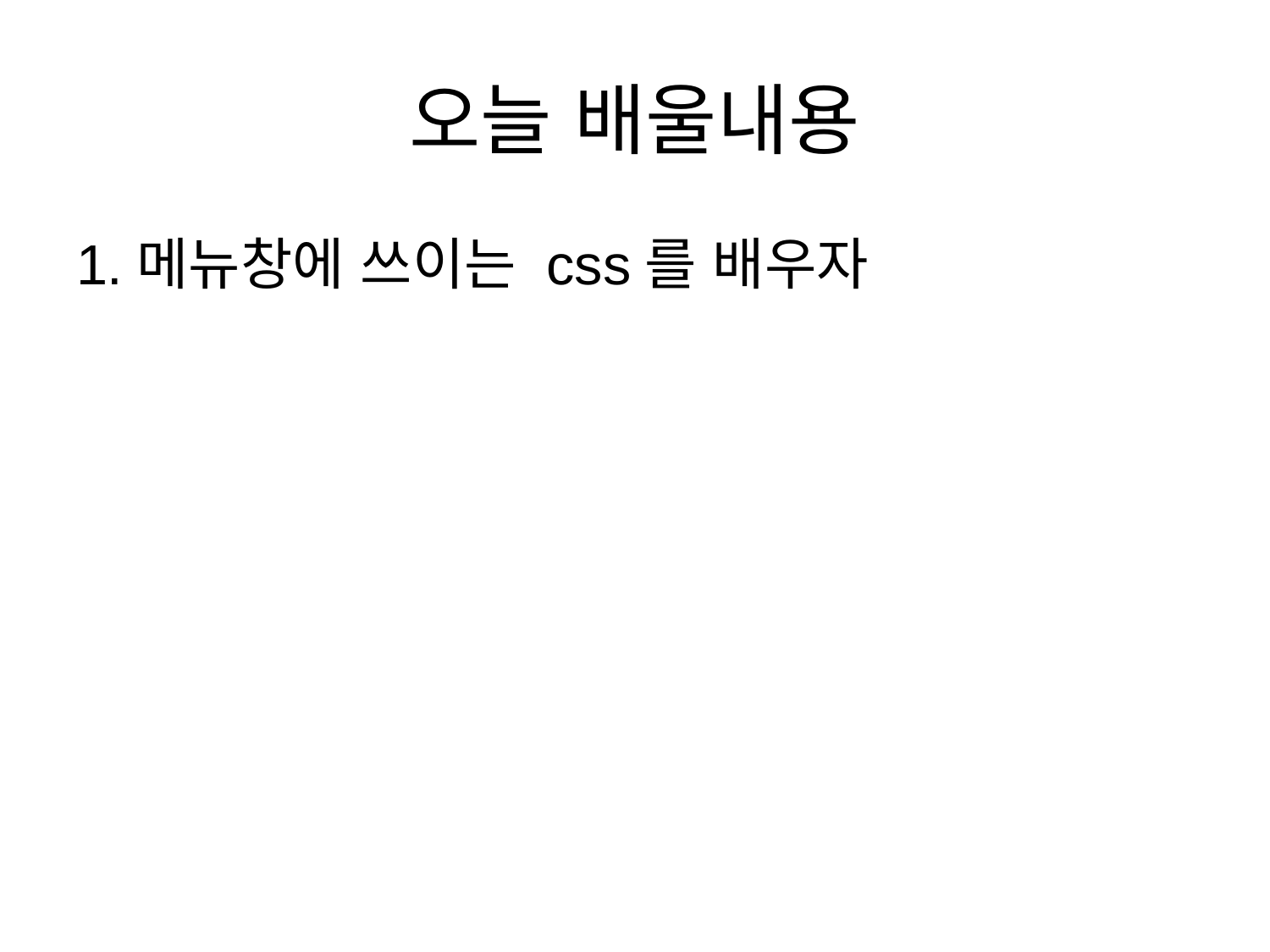

# 오늘 배울내용
1.메뉴창에 쓰이는 css를 배우자